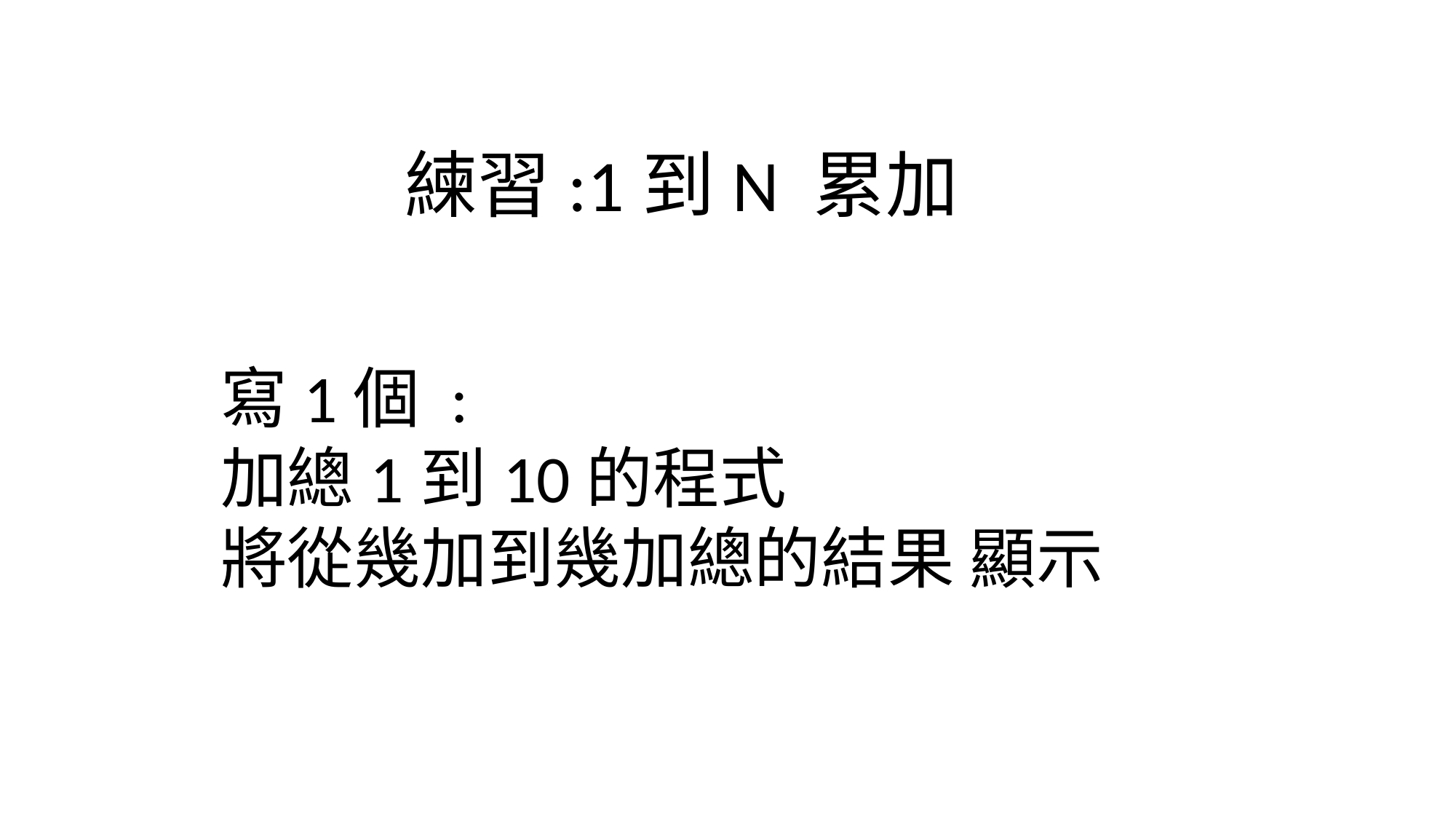

練習:1到N 累加
寫1個 :
加總1到10的程式
將從幾加到幾加總的結果 顯示